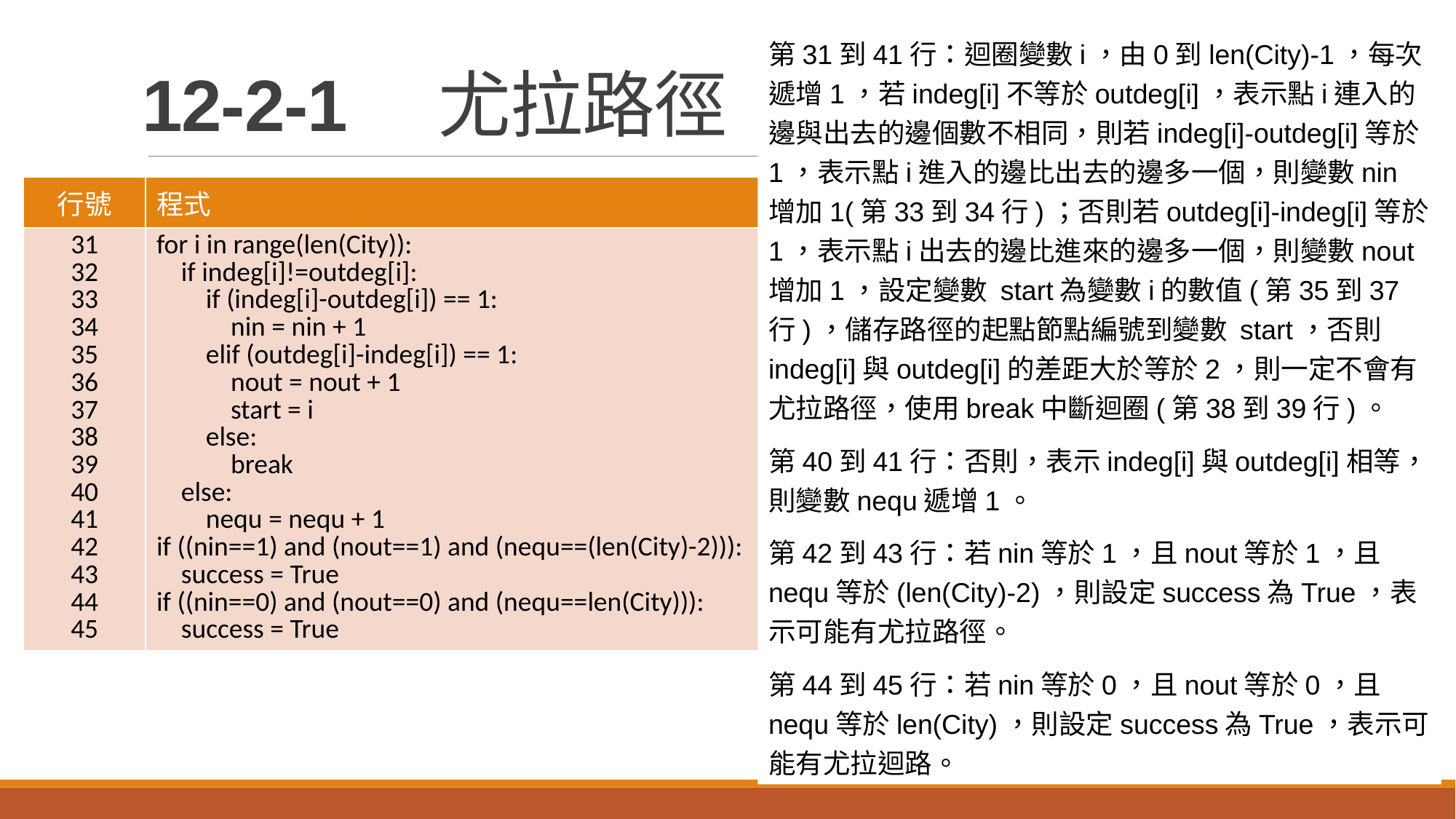

第31到41行：迴圈變數i，由0到len(City)-1，每次遞增1，若indeg[i]不等於outdeg[i]，表示點i連入的邊與出去的邊個數不相同，則若indeg[i]-outdeg[i]等於1，表示點i進入的邊比出去的邊多一個，則變數nin增加1(第33到34行)；否則若outdeg[i]-indeg[i]等於1，表示點i出去的邊比進來的邊多一個，則變數nout增加1，設定變數 start為變數i的數值(第35到37行)，儲存路徑的起點節點編號到變數 start，否則indeg[i]與outdeg[i]的差距大於等於2，則一定不會有尤拉路徑，使用break中斷迴圈(第38到39行)。
第40到41行：否則，表示indeg[i]與outdeg[i]相等，則變數nequ遞增1。
第42到43行：若nin等於1，且nout等於1，且nequ等於(len(City)-2)，則設定success為True，表示可能有尤拉路徑。
第44到45行：若nin等於0，且nout等於0，且nequ等於len(City)，則設定success為True，表示可能有尤拉迴路。
# 12-2-1　尤拉路徑  (12-2-1尤拉路徑.py)

| 行號 | 程式 |
| --- | --- |
| 31 32 33 34 35 36 37 38 39 40 41 42 43 44 45 | for i in range(len(City)): if indeg[i]!=outdeg[i]: if (indeg[i]-outdeg[i]) == 1: nin = nin + 1 elif (outdeg[i]-indeg[i]) == 1: nout = nout + 1 start = i else: break else: nequ = nequ + 1 if ((nin==1) and (nout==1) and (nequ==(len(City)-2))): success = True if ((nin==0) and (nout==0) and (nequ==len(City))): success = True |